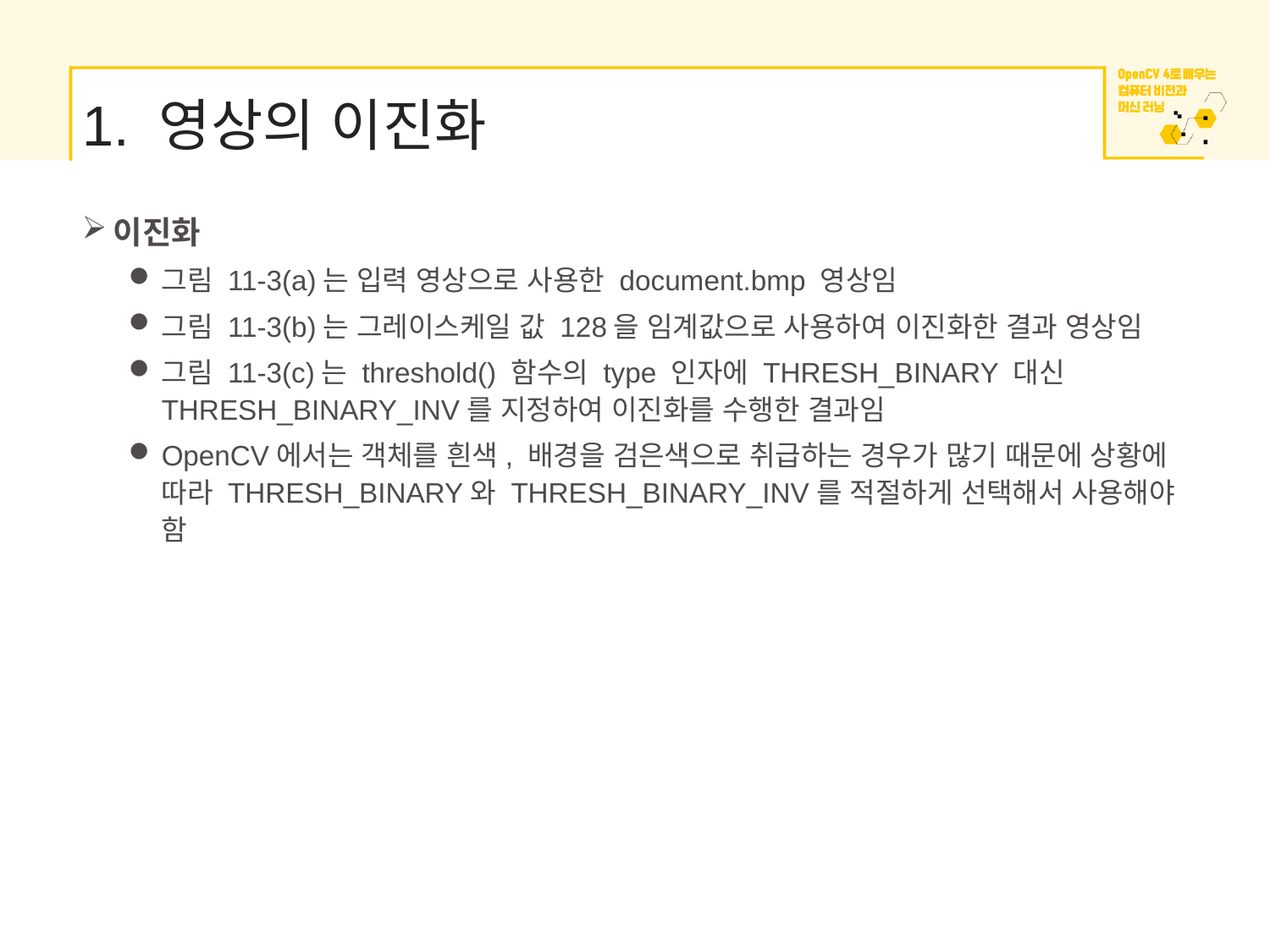

# 1. 영상의 이진화
이진화
그림 11-3(a)는 입력 영상으로 사용한 document.bmp 영상임
그림 11-3(b)는 그레이스케일 값 128을 임계값으로 사용하여 이진화한 결과 영상임
그림 11-3(c)는 threshold() 함수의 type 인자에 THRESH_BINARY 대신 THRESH_BINARY_INV를 지정하여 이진화를 수행한 결과임
OpenCV에서는 객체를 흰색, 배경을 검은색으로 취급하는 경우가 많기 때문에 상황에 따라 THRESH_BINARY와 THRESH_BINARY_INV를 적절하게 선택해서 사용해야 함